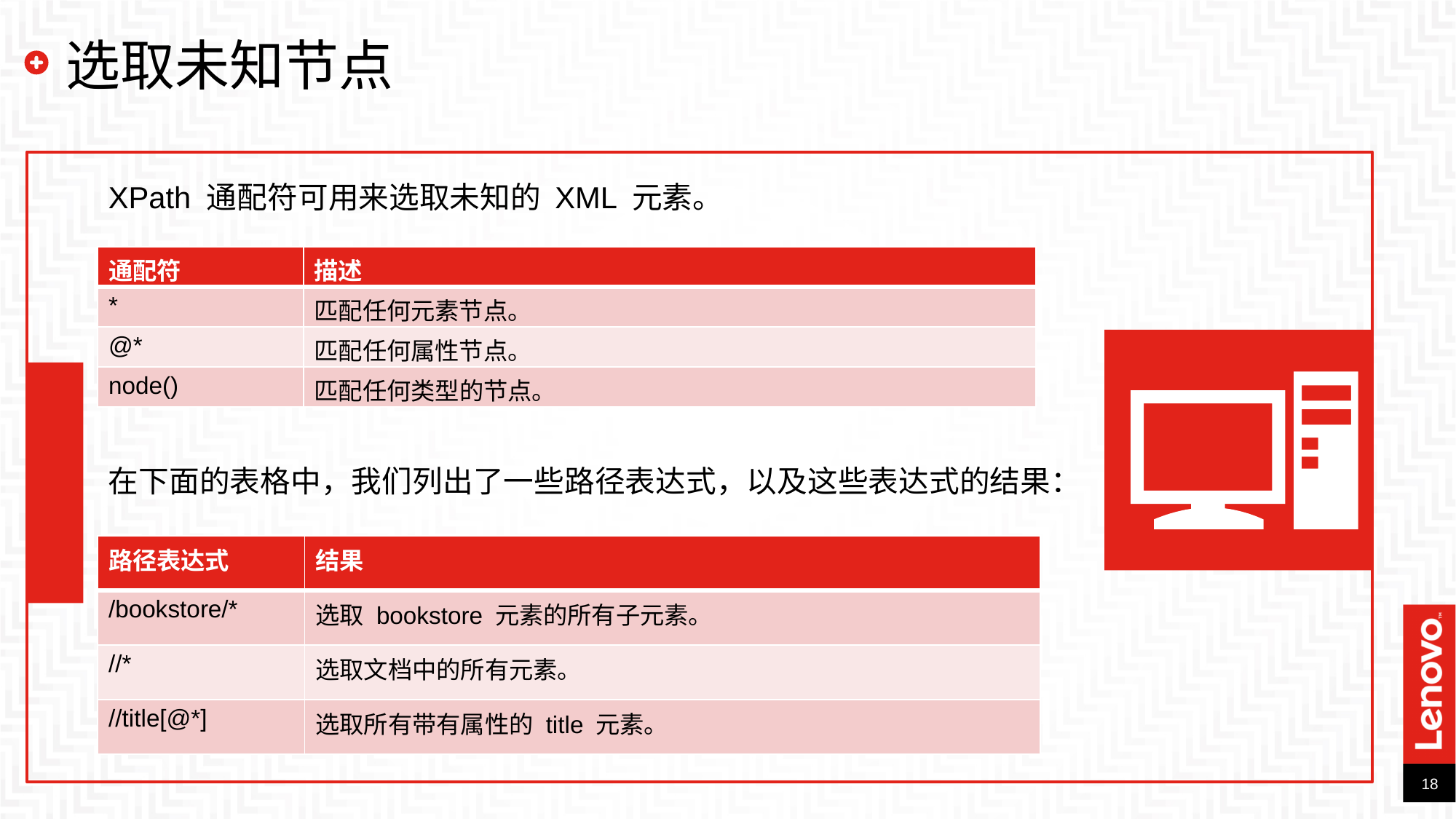

# 选取未知节点

XPath 通配符可用来选取未知的 XML 元素。
| 通配符 | 描述 |
| --- | --- |
| \* | 匹配任何元素节点。 |
| @\* | 匹配任何属性节点。 |
| node() | 匹配任何类型的节点。 |

在下面的表格中，我们列出了一些路径表达式，以及这些表达式的结果：
| 路径表达式 | 结果 |
| --- | --- |
| /bookstore/\* | 选取 bookstore 元素的所有子元素。 |
| //\* | 选取文档中的所有元素。 |
| //title[@\*] | 选取所有带有属性的 title 元素。 |